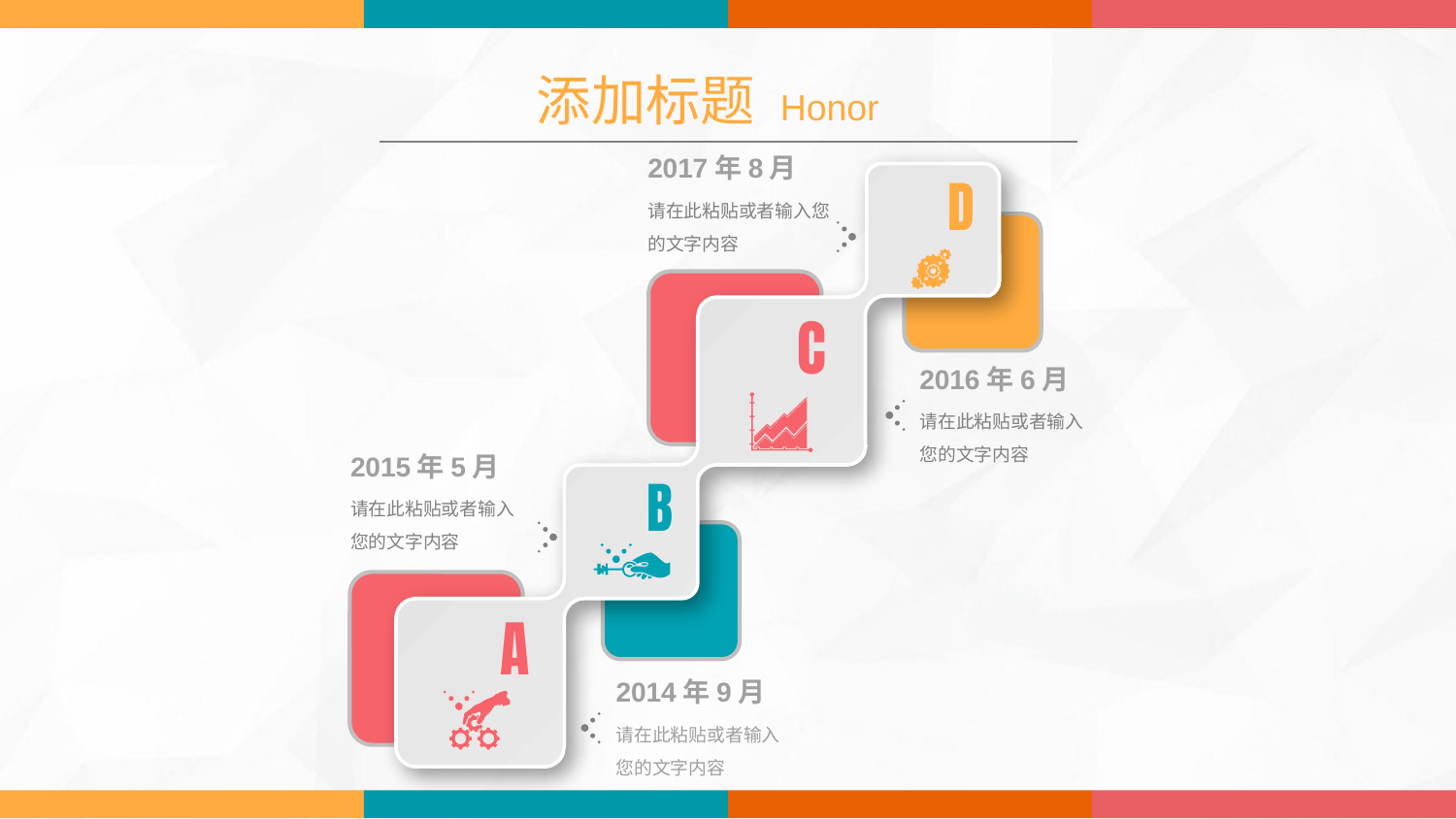

添加标题 Honor
2017年8月
D
请在此粘贴或者输入您的文字内容

C

2016年6月

请在此粘贴或者输入您的文字内容

2015年5月
B
请在此粘贴或者输入您的文字内容

A
2014年9月

请在此粘贴或者输入您的文字内容